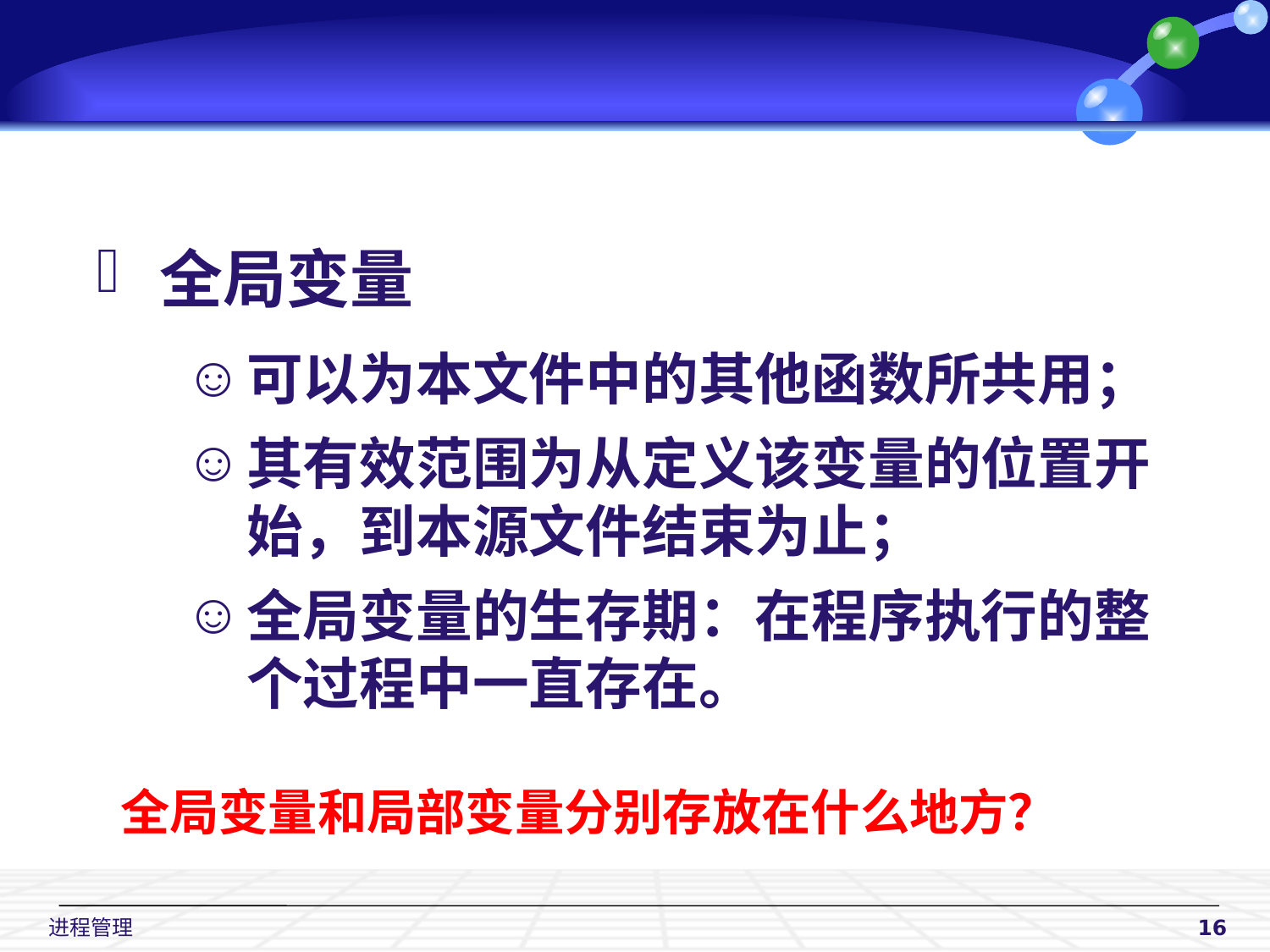

全局变量
可以为本文件中的其他函数所共用；
其有效范围为从定义该变量的位置开始，到本源文件结束为止；
全局变量的生存期：在程序执行的整个过程中一直存在。
全局变量和局部变量分别存放在什么地方？
   进程管理
16